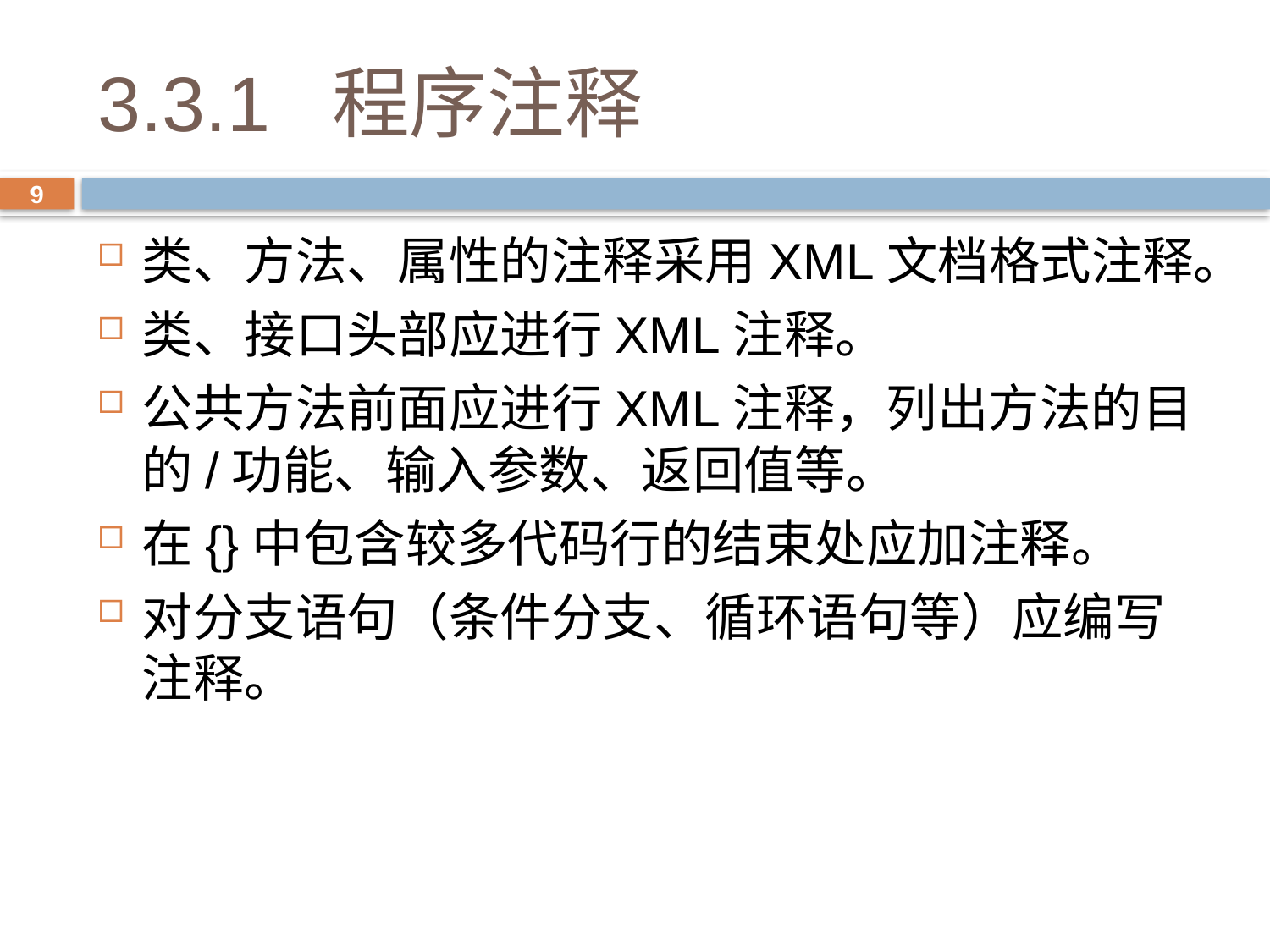

# 3.3.1  程序注释
9
类、方法、属性的注释采用XML文档格式注释。
类、接口头部应进行XML注释。
公共方法前面应进行XML注释，列出方法的目的/功能、输入参数、返回值等。
在{}中包含较多代码行的结束处应加注释。
对分支语句（条件分支、循环语句等）应编写注释。